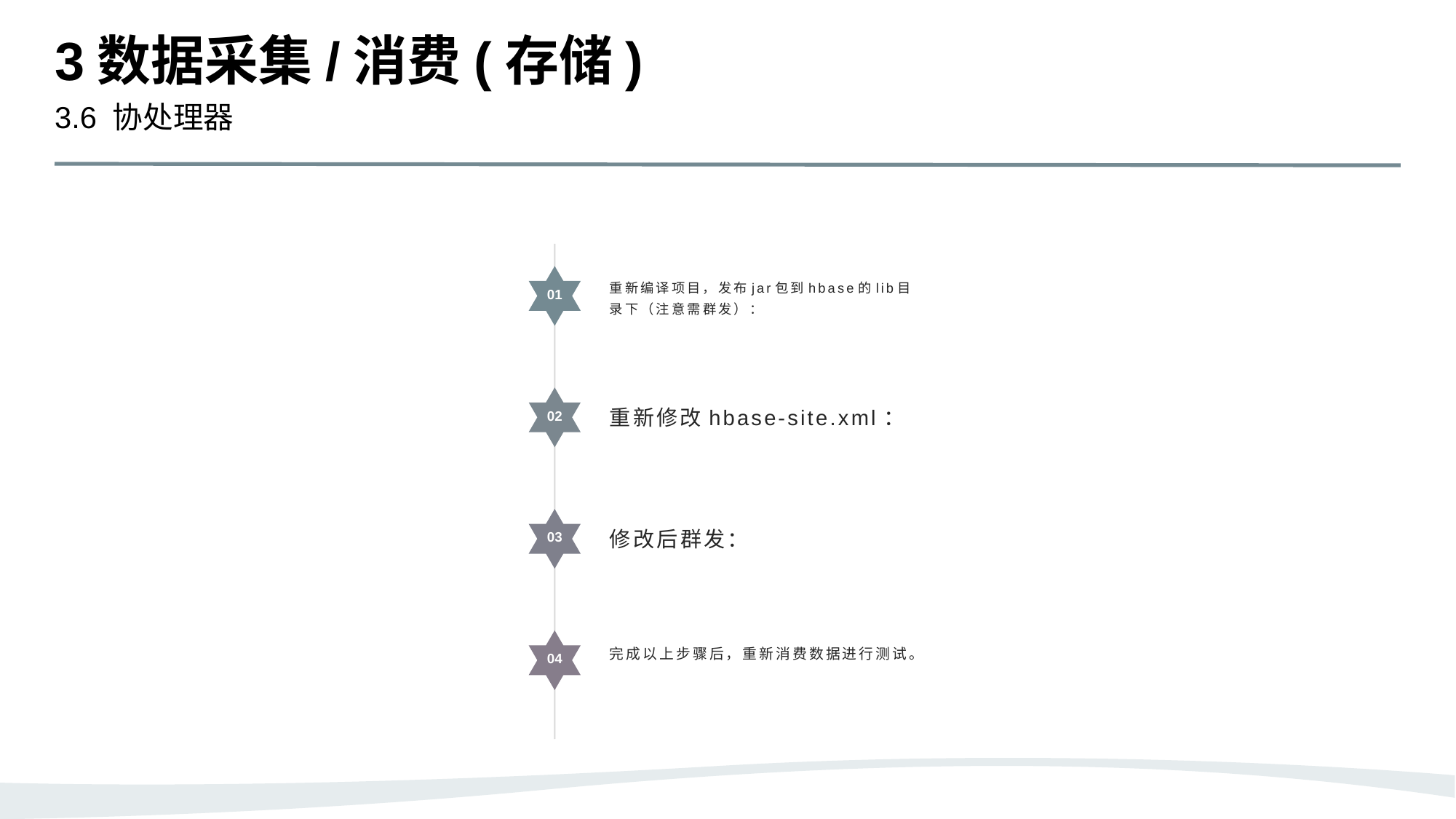

3数据采集/消费(存储)
3.6 协处理器

重新编译项目，发布jar包到hbase的lib目录下（注意需群发）：
01

重新修改hbase-site.xml：
02

修改后群发：
03

完成以上步骤后，重新消费数据进行测试。
04